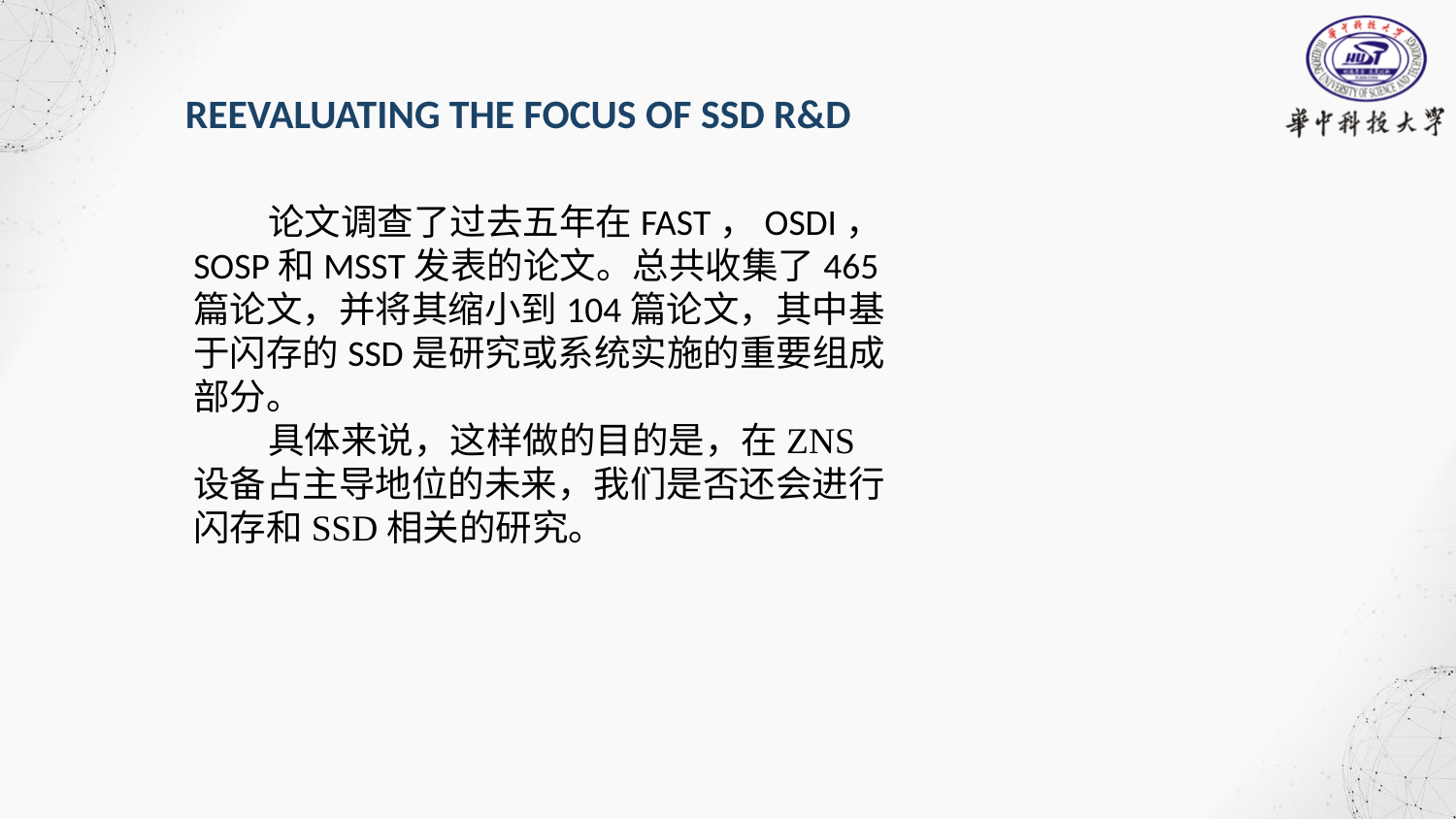

REEVALUATING THE FOCUS OF SSD R&D
        论文调查了过去五年在FAST，OSDI，SOSP和MSST发表的论文。总共收集了465篇论文，并将其缩小到104篇论文，其中基于闪存的SSD是研究或系统实施的重要组成部分。
        具体来说，这样做的目的是，在ZNS设备占主导地位的未来，我们是否还会进行闪存和SSD相关的研究。